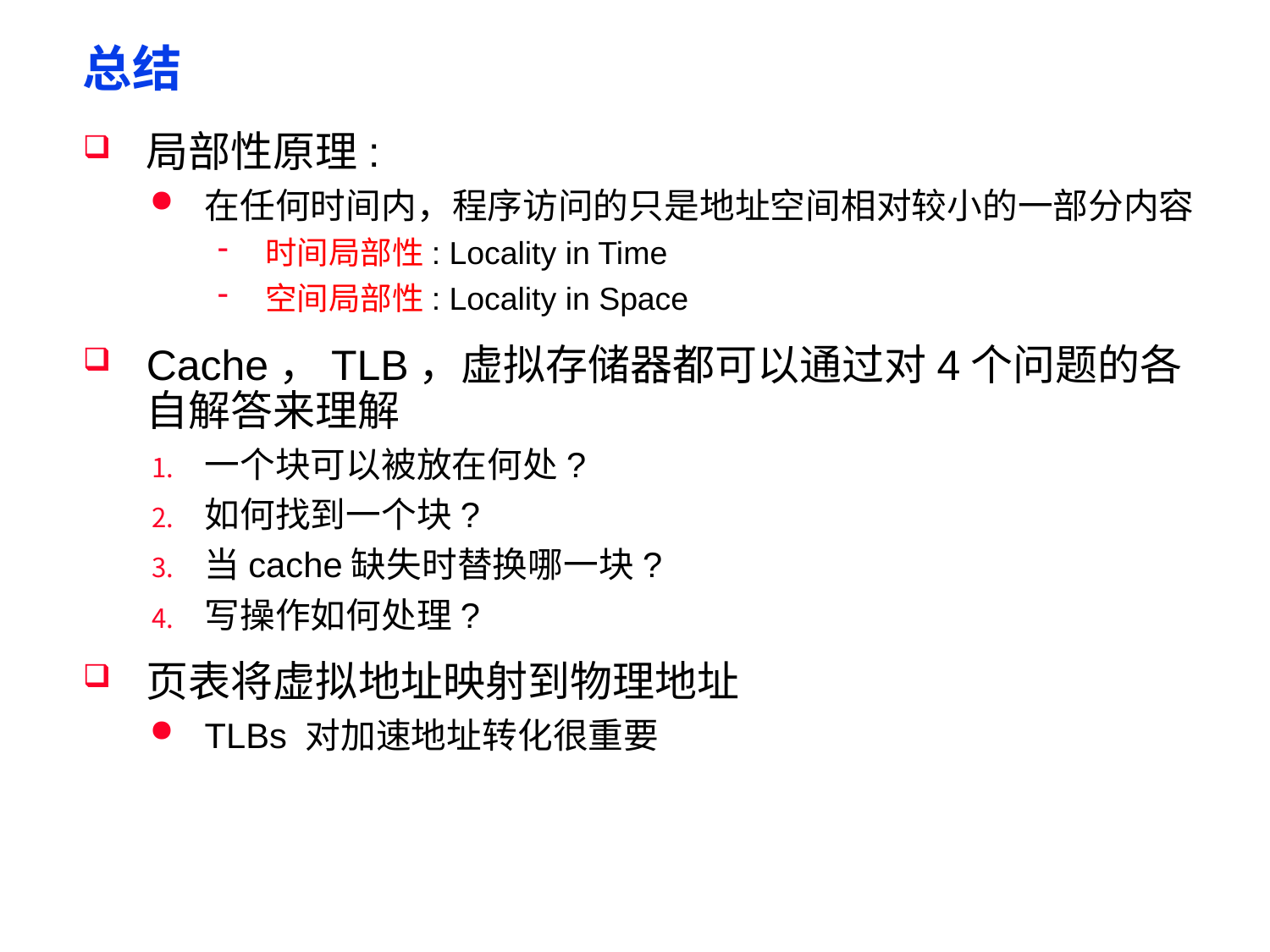

# 总结
局部性原理:
在任何时间内，程序访问的只是地址空间相对较小的一部分内容
时间局部性: Locality in Time
空间局部性: Locality in Space
Cache，TLB，虚拟存储器都可以通过对4个问题的各自解答来理解
一个块可以被放在何处?
如何找到一个块?
当cache缺失时替换哪一块?
写操作如何处理?
页表将虚拟地址映射到物理地址
TLBs 对加速地址转化很重要